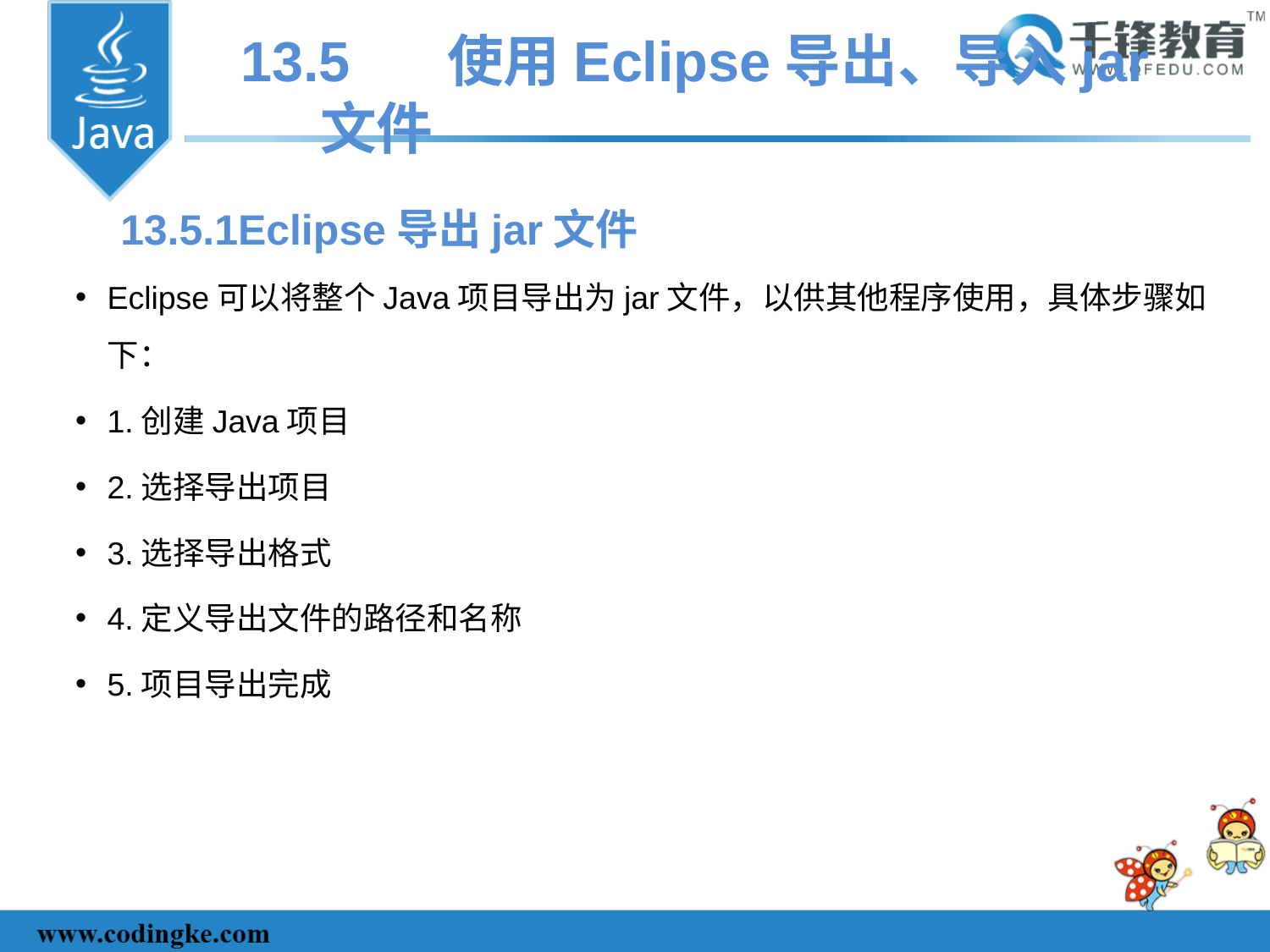

13.5	使用Eclipse导出、导入jar文件
13.5.1Eclipse导出jar文件

Eclipse可以将整个Java项目导出为jar文件，以供其他程序使用，具体步骤如下：
1.创建Java项目
2.选择导出项目
3.选择导出格式
4.定义导出文件的路径和名称
5.项目导出完成